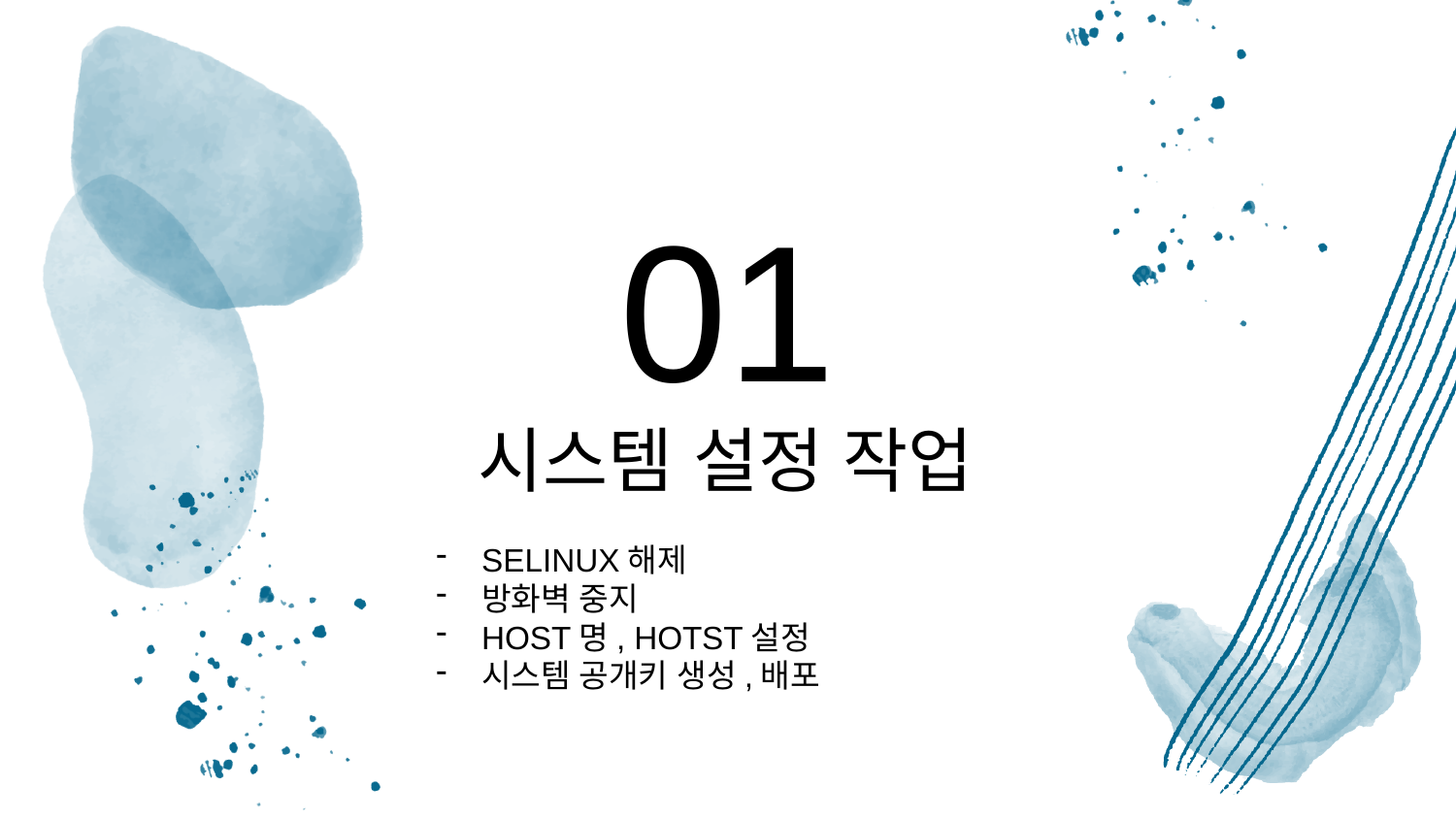

01
# 시스템 설정 작업
SELINUX해제
방화벽 중지
HOST명, HOTST설정
시스템 공개키 생성,배포